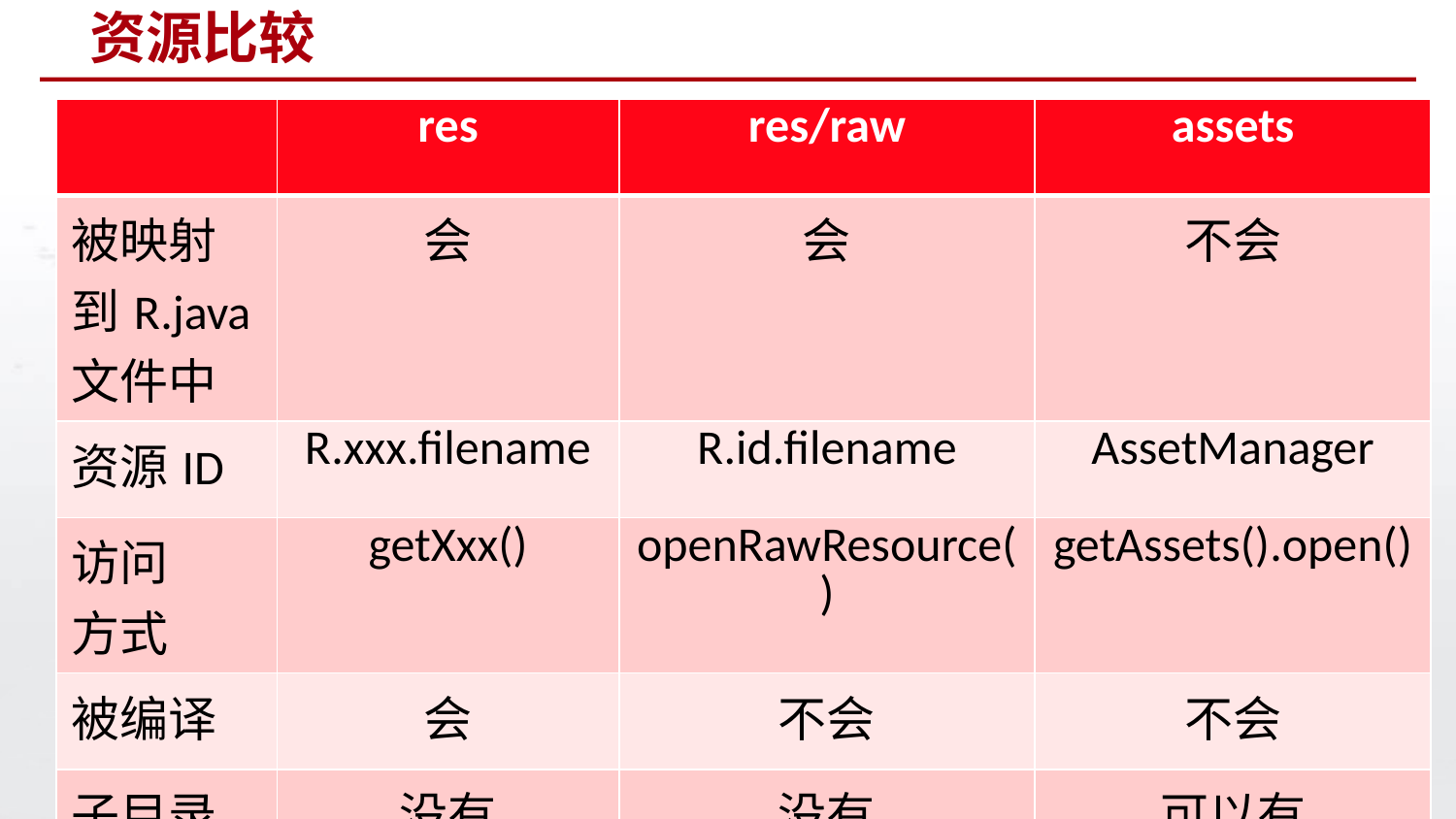

# 资源比较

|  | res | res/raw | assets |
| --- | --- | --- | --- |
| 被映射到R.java文件中 | 会 | 会 | 不会 |
| 资源ID | R.xxx.filename | R.id.filename | AssetManager |
| 访问 方式 | getXxx() | openRawResource() | getAssets().open() |
| 被编译 | 会 | 不会 | 不会 |
| 子目录 | 没有 | 没有 | 可以有 |